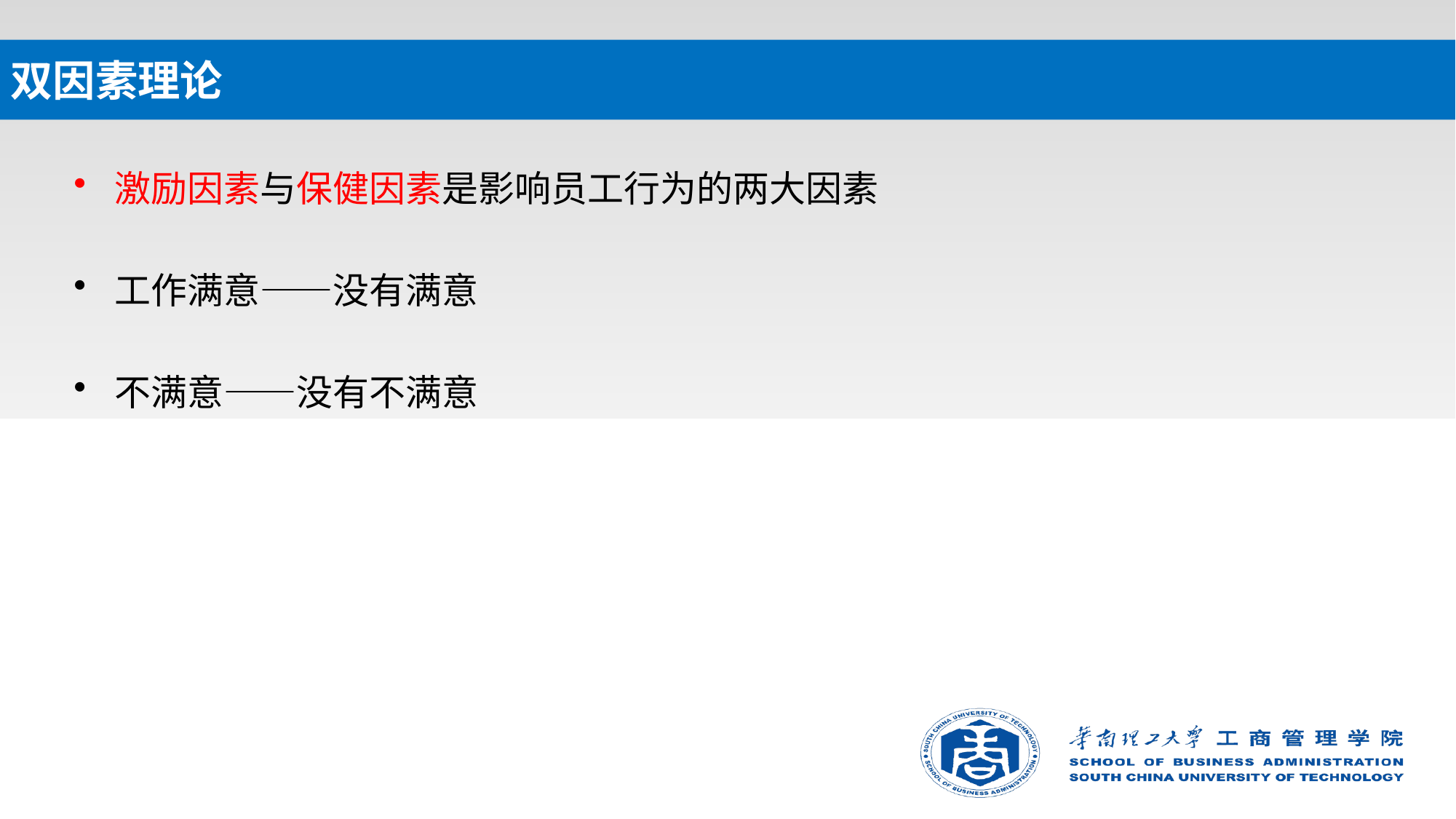

# 双因素理论
激励因素与保健因素是影响员工行为的两大因素

工作满意——没有满意

不满意——没有不满意